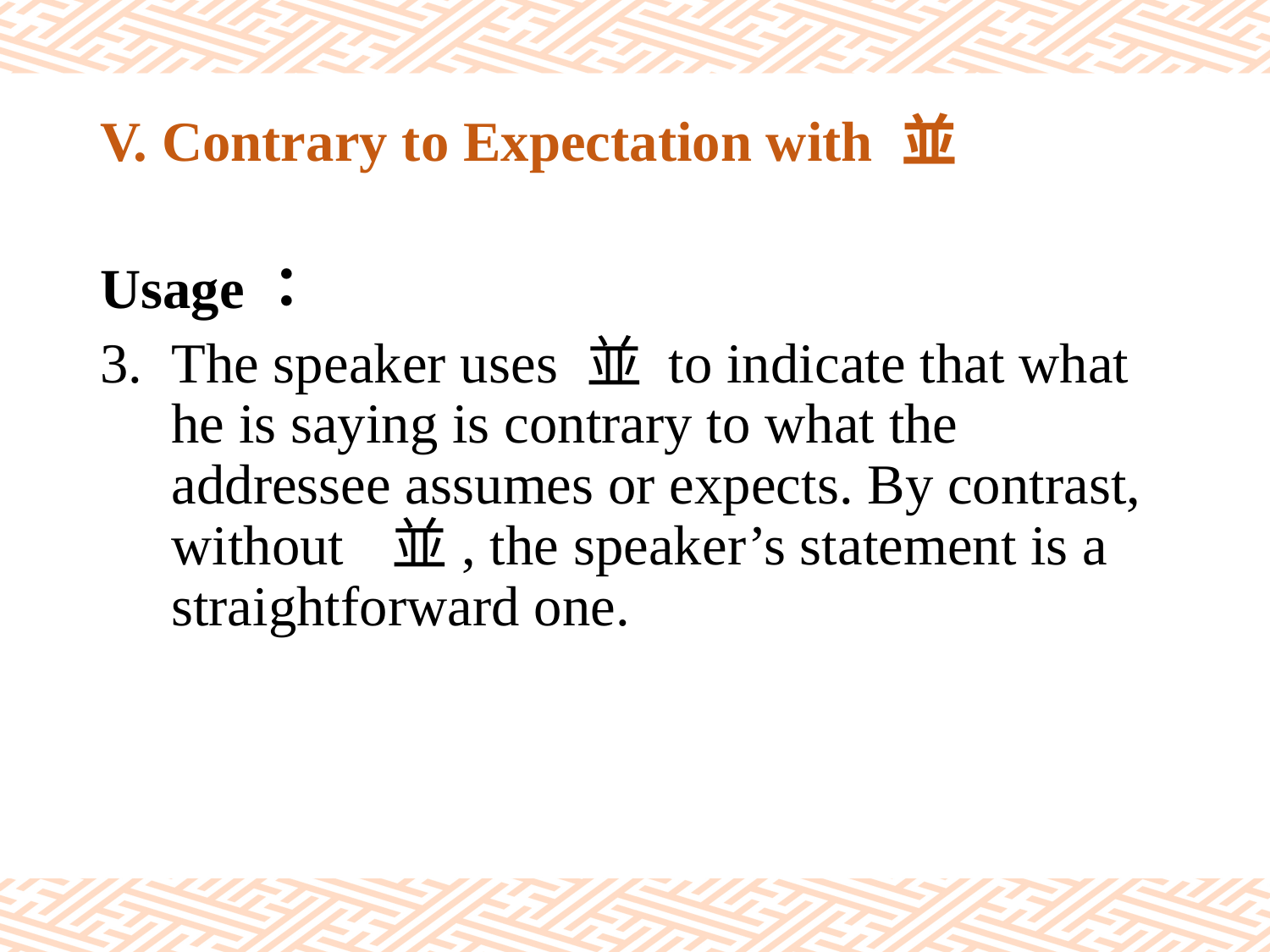

# V. Contrary to Expectation with 並
Usage：
The speaker uses 並 to indicate that what he is saying is contrary to what the addressee assumes or expects. By contrast, without 並, the speaker’s statement is a straightforward one.